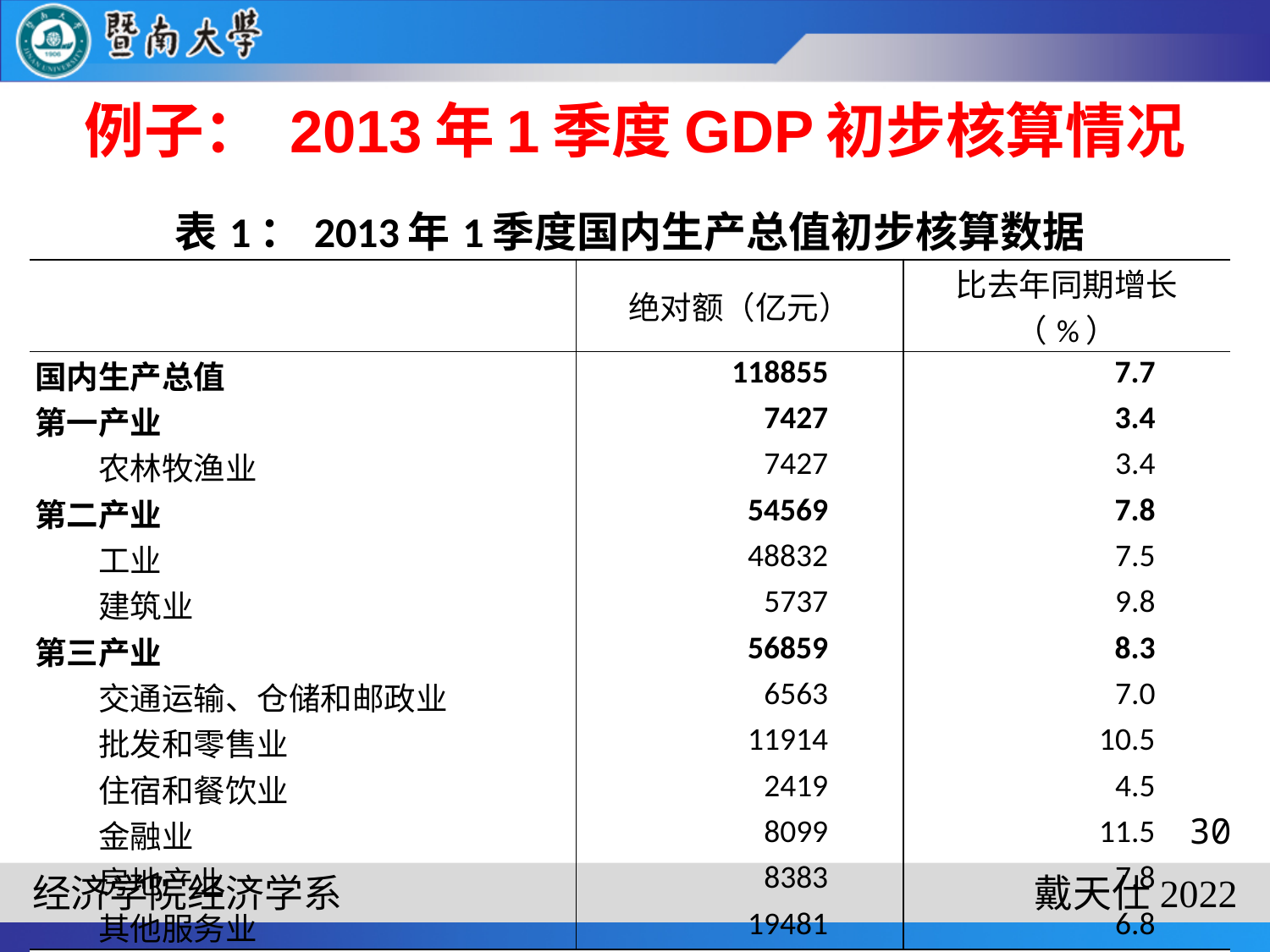

# 例子： 2013年1季度GDP初步核算情况
| 表1：2013年1季度国内生产总值初步核算数据 |  |  |
| --- | --- | --- |
|  | 绝对额（亿元） | 比去年同期增长（%） |
| 国内生产总值 | 118855 | 7.7 |
| 第一产业 | 7427 | 3.4 |
| 农林牧渔业 | 7427 | 3.4 |
| 第二产业 | 54569 | 7.8 |
| 工业 | 48832 | 7.5 |
| 建筑业 | 5737 | 9.8 |
| 第三产业 | 56859 | 8.3 |
| 交通运输、仓储和邮政业 | 6563 | 7.0 |
| 批发和零售业 | 11914 | 10.5 |
| 住宿和餐饮业 | 2419 | 4.5 |
| 金融业 | 8099 | 11.5 |
| 房地产业 | 8383 | 7.8 |
| 其他服务业 | 19481 | 6.8 |
| 注：绝对额按现价计算，增长速度按不变价计算。 |  |  |
30